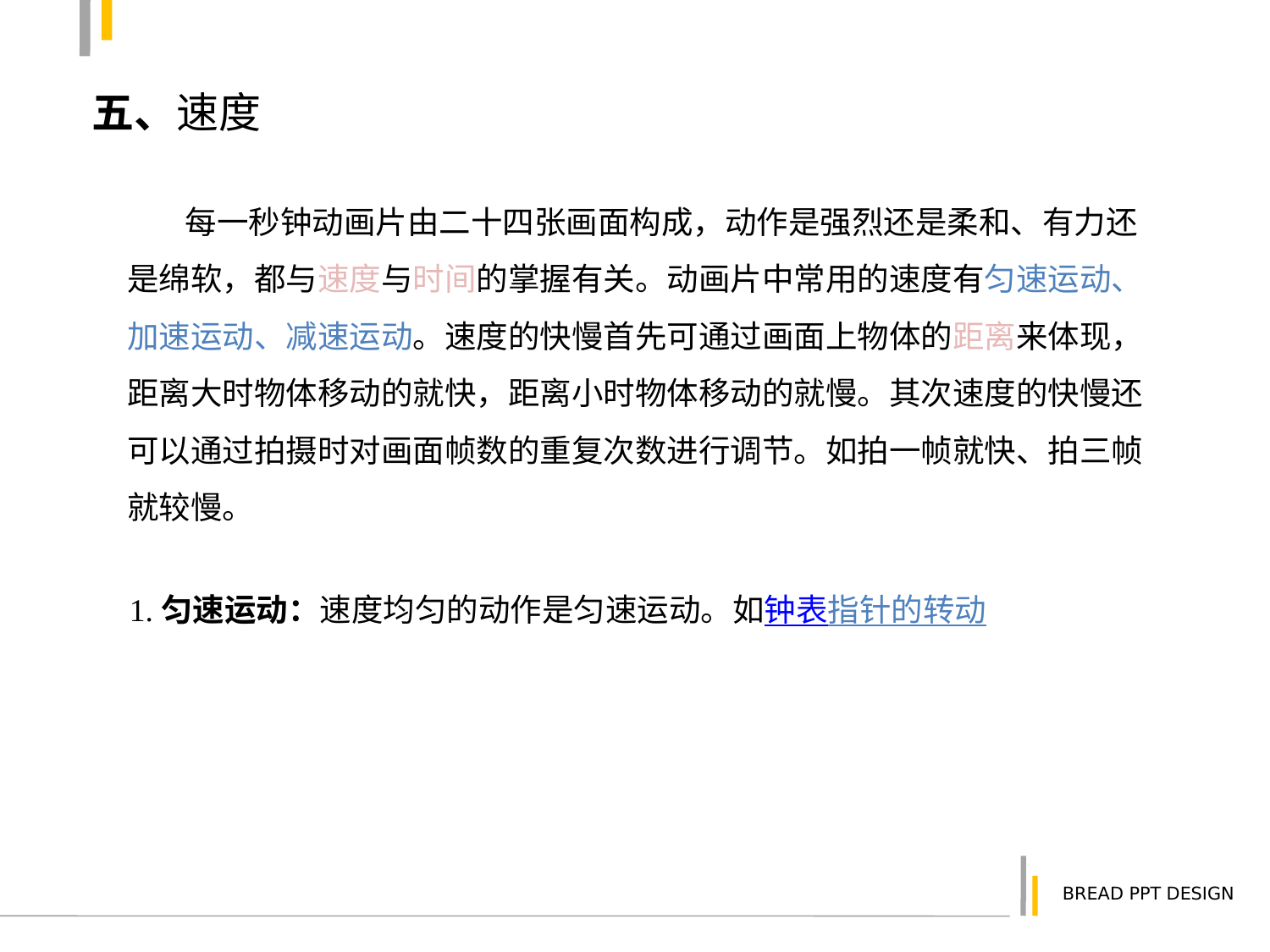

五、速度
       每一秒钟动画片由二十四张画面构成，动作是强烈还是柔和、有力还是绵软，都与速度与时间的掌握有关。动画片中常用的速度有匀速运动、加速运动、减速运动。速度的快慢首先可通过画面上物体的距离来体现，距离大时物体移动的就快，距离小时物体移动的就慢。其次速度的快慢还可以通过拍摄时对画面帧数的重复次数进行调节。如拍一帧就快、拍三帧就较慢。
   1.匀速运动：速度均匀的动作是匀速运动。如钟表指针的转动